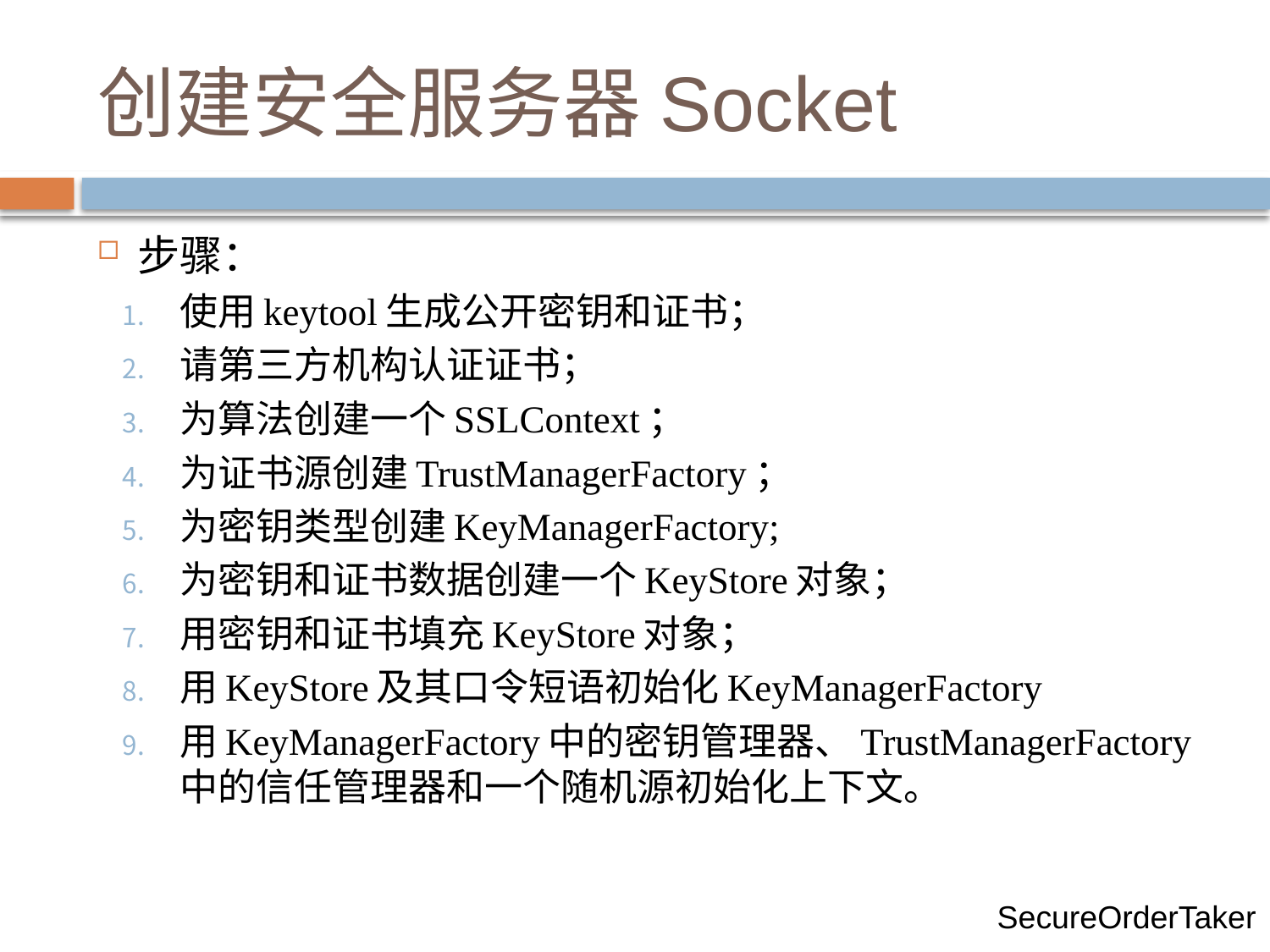

# 创建安全服务器Socket
步骤：
使用keytool生成公开密钥和证书；
请第三方机构认证证书；
为算法创建一个SSLContext；
为证书源创建TrustManagerFactory；
为密钥类型创建KeyManagerFactory;
为密钥和证书数据创建一个KeyStore对象；
用密钥和证书填充KeyStore对象；
用KeyStore及其口令短语初始化KeyManagerFactory
用KeyManagerFactory中的密钥管理器、TrustManagerFactory中的信任管理器和一个随机源初始化上下文。

SecureOrderTaker